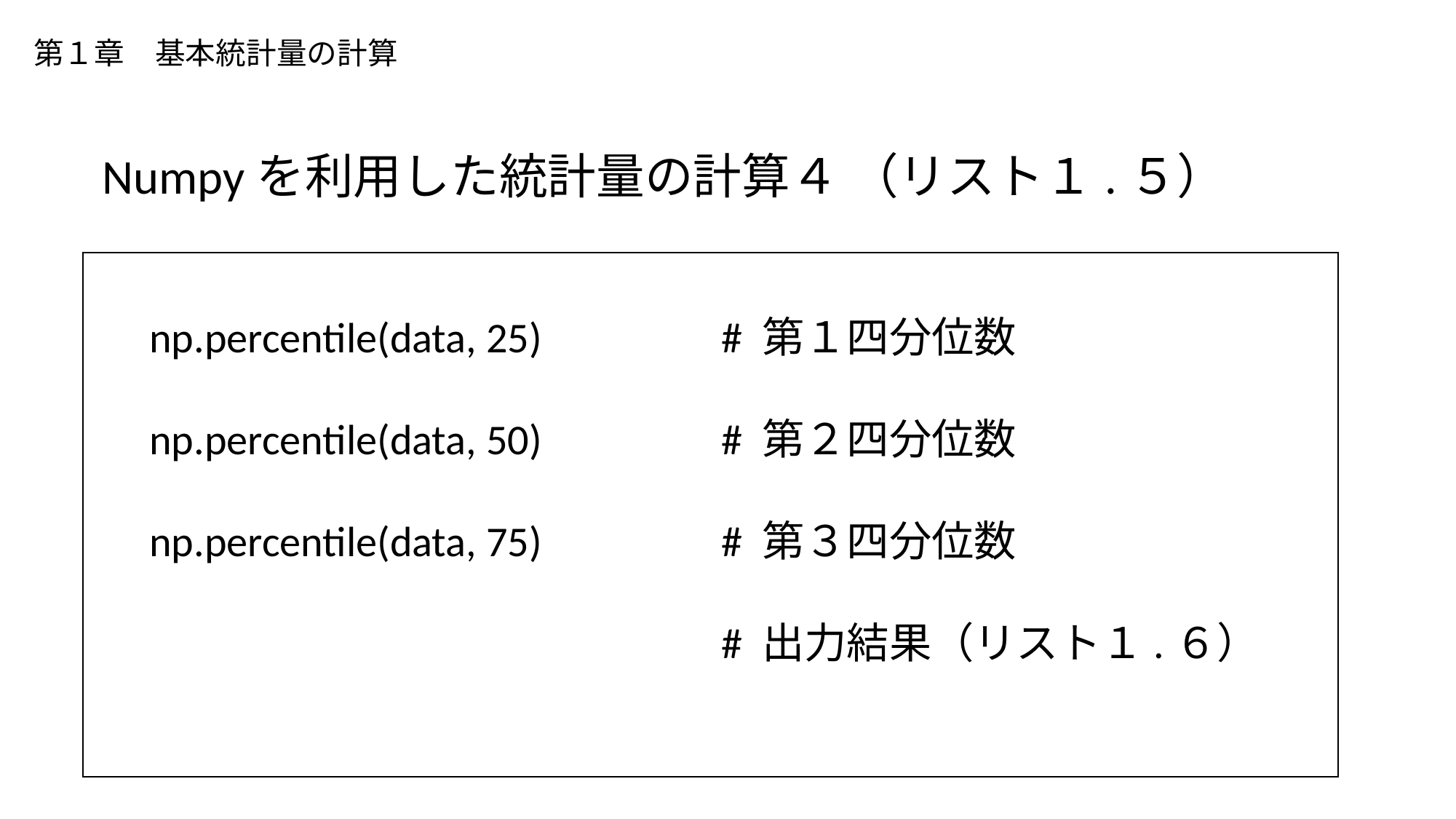

# 第１章　基本統計量の計算
Numpyを利用した統計量の計算４ （リスト１.５）

np.percentile(data, 25)

np.percentile(data, 50)

np.percentile(data, 75)
# 第１四分位数

# 第２四分位数

# 第３四分位数

# 出力結果（リスト１.６）